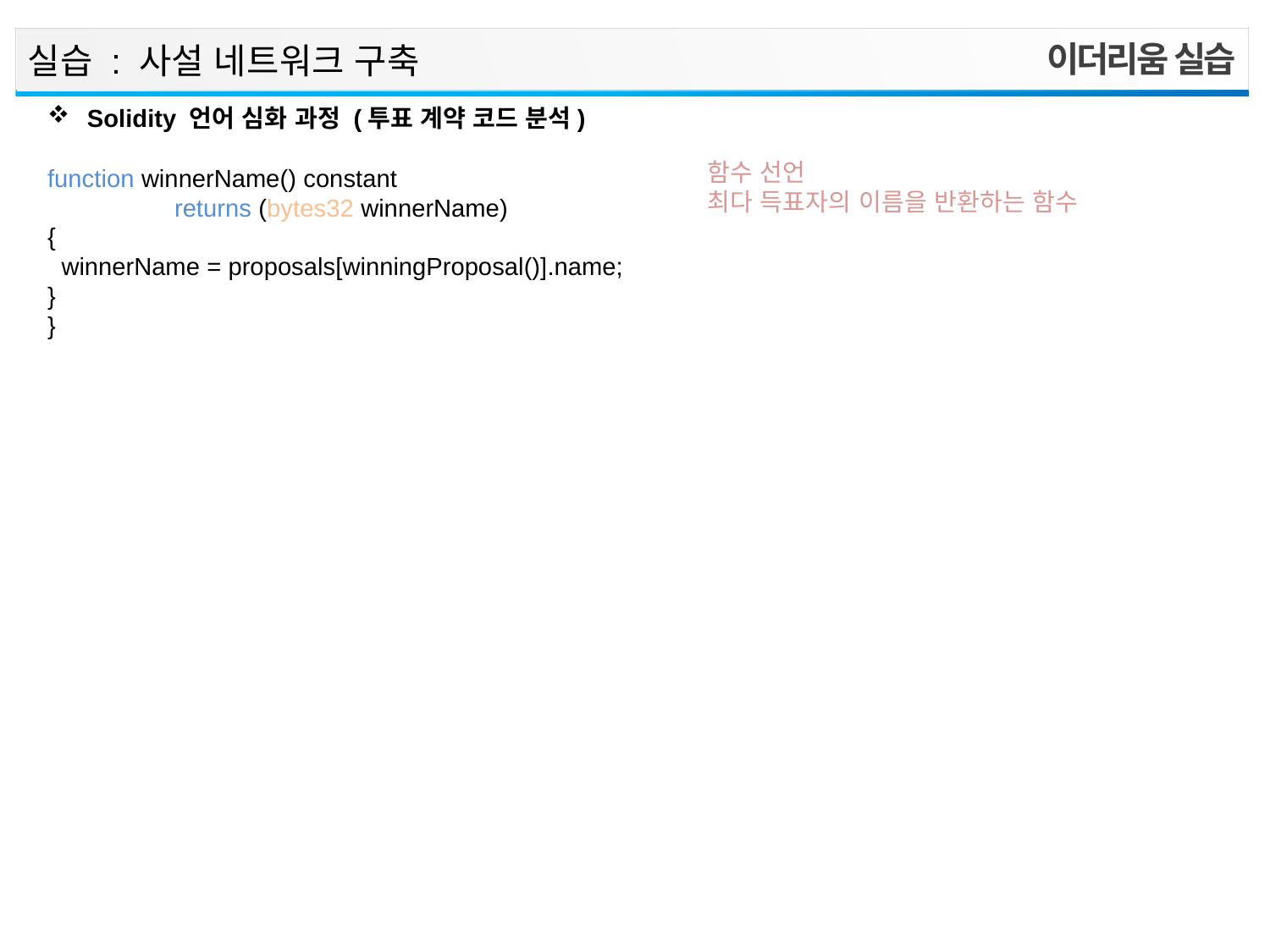

이더리움 실습
실습 : 사설 네트워크 구축
Solidity 언어 심화 과정 (투표 계약 코드 분석)
함수 선언
최다 득표자의 이름을 반환하는 함수
function winnerName() constant
	returns (bytes32 winnerName)
{
  winnerName = proposals[winningProposal()].name;
}
}